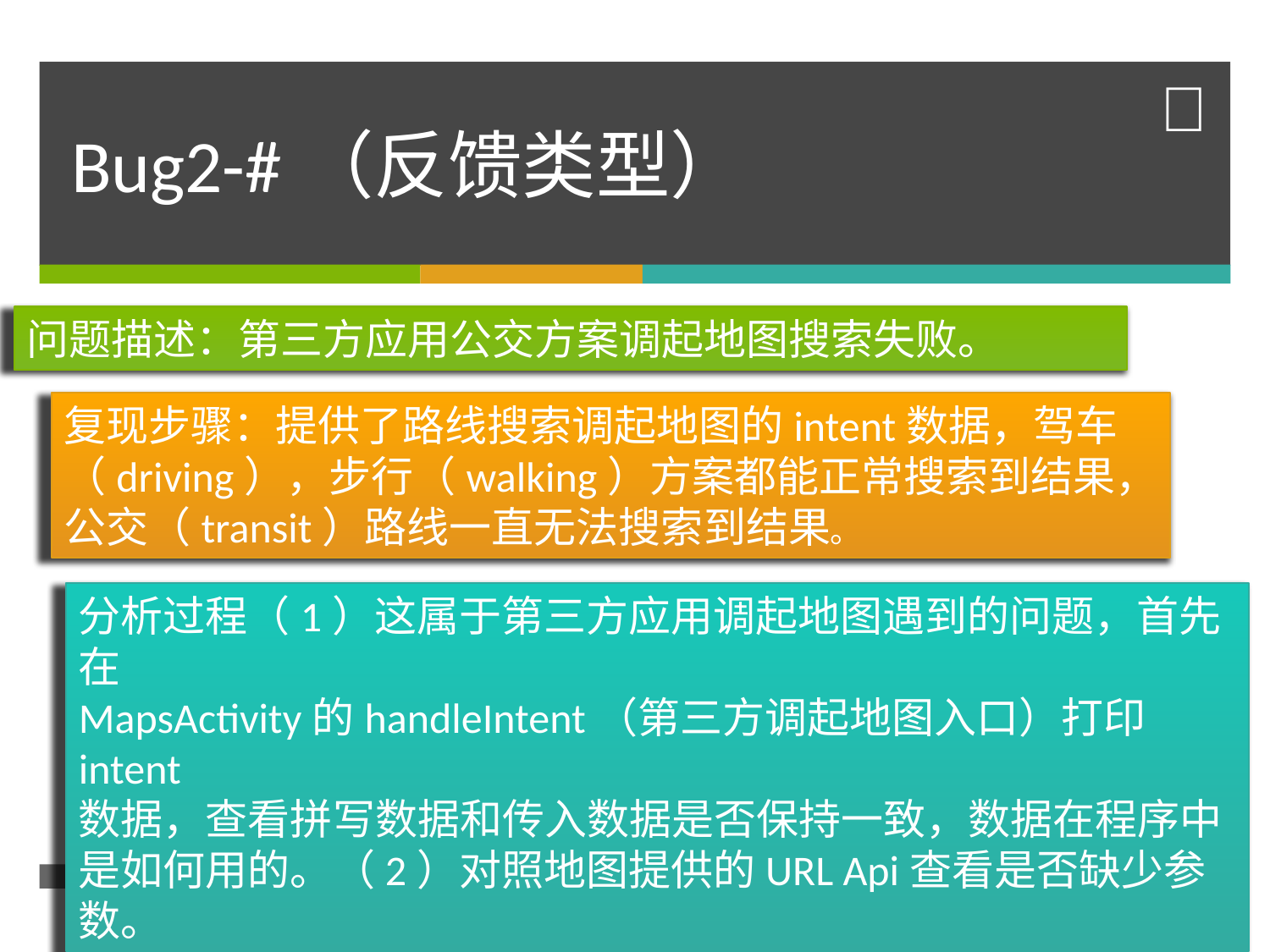

# Bug2-#（反馈类型）

问题描述：第三方应用公交方案调起地图搜索失败。
复现步骤：提供了路线搜索调起地图的intent数据，驾车
（driving），步行（walking）方案都能正常搜索到结果，
公交（transit）路线一直无法搜索到结果。
分析过程（1）这属于第三方应用调起地图遇到的问题，首先在
MapsActivity的handleIntent（第三方调起地图入口）打印intent
数据，查看拼写数据和传入数据是否保持一致，数据在程序中
是如何用的。（2）对照地图提供的URL Api查看是否缺少参数。